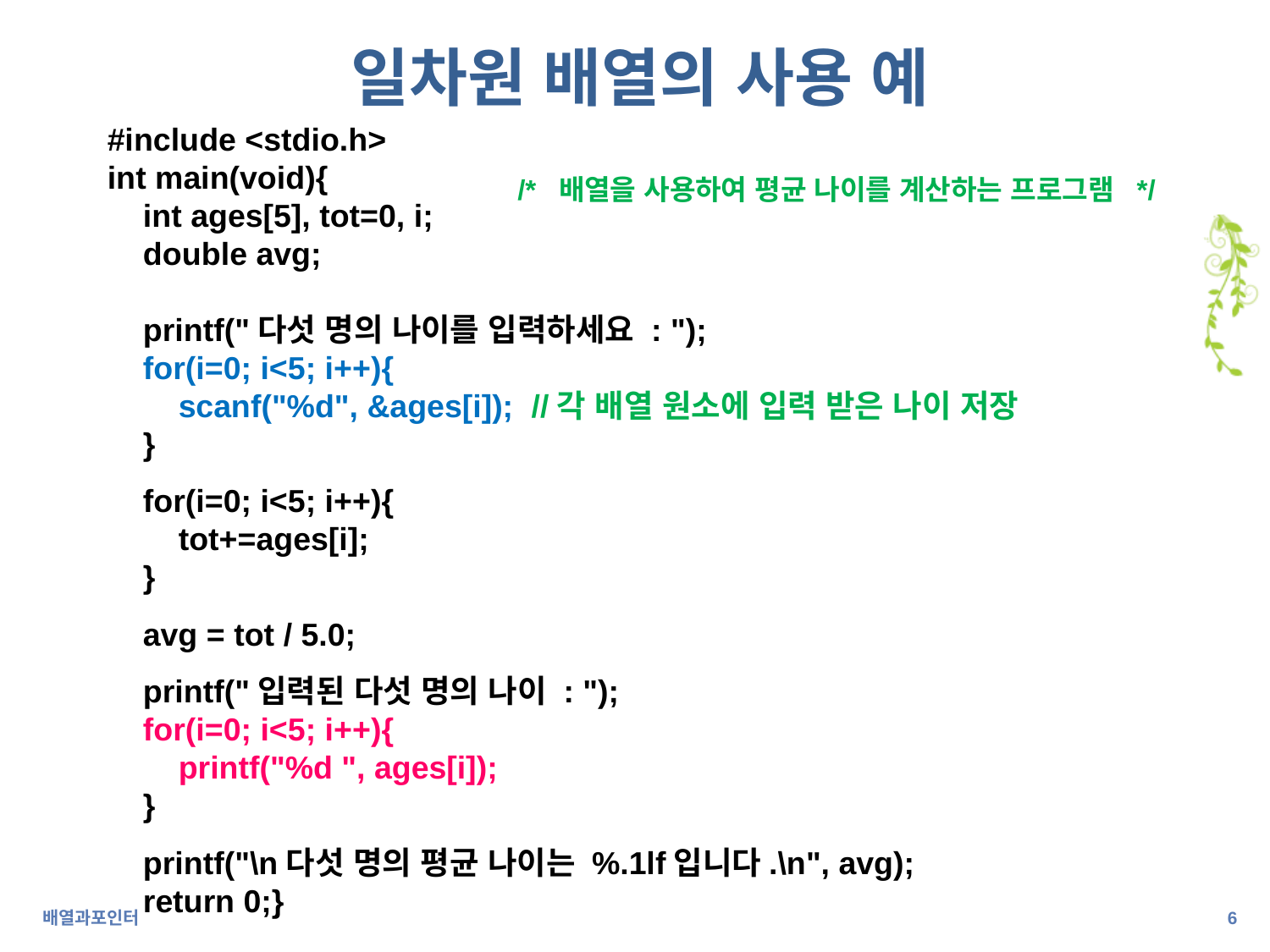

# 일차원 배열의 사용 예
#include <stdio.h>
int main(void){
    int ages[5], tot=0, i;
    double avg;

    printf("다섯 명의 나이를 입력하세요 : ");
    for(i=0; i<5; i++){
        scanf("%d", &ages[i]);  //각 배열 원소에 입력 받은 나이 저장
    }
    for(i=0; i<5; i++){
        tot+=ages[i];
    }
    avg = tot / 5.0;
    printf("입력된 다섯 명의 나이 : ");
    for(i=0; i<5; i++){
        printf("%d ", ages[i]);
    }
    printf("\n다섯 명의 평균 나이는 %.1lf입니다.\n", avg);
    return 0;}
/*  배열을 사용하여 평균 나이를 계산하는 프로그램  */
배열과포인터
6